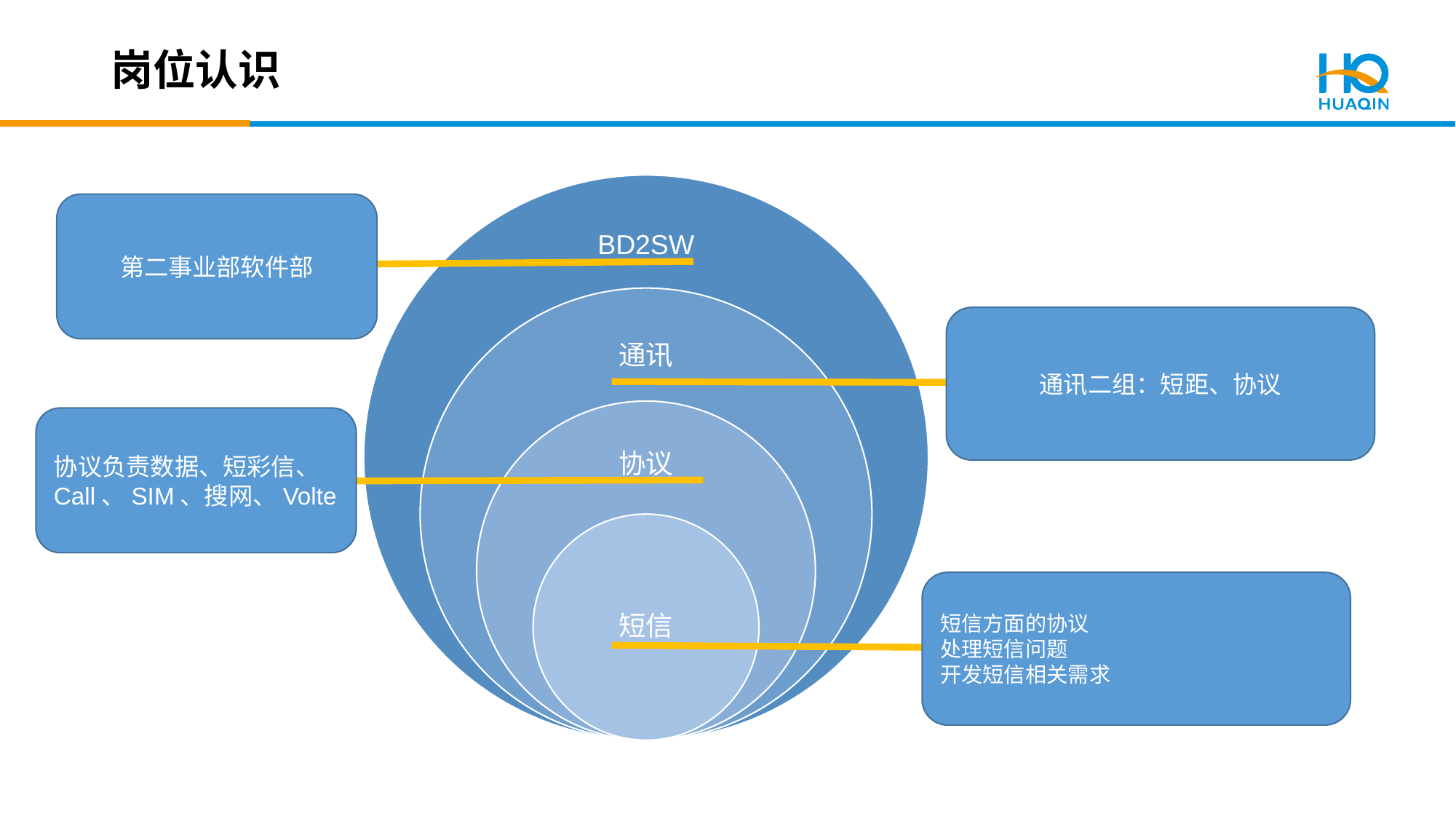

# 岗位认识
BD2SW
通讯
协议
短信

第二事业部软件部
通讯二组：短距、协议
协议负责数据、短彩信、Call、SIM、搜网、Volte
短信方面的协议
处理短信问题
开发短信相关需求